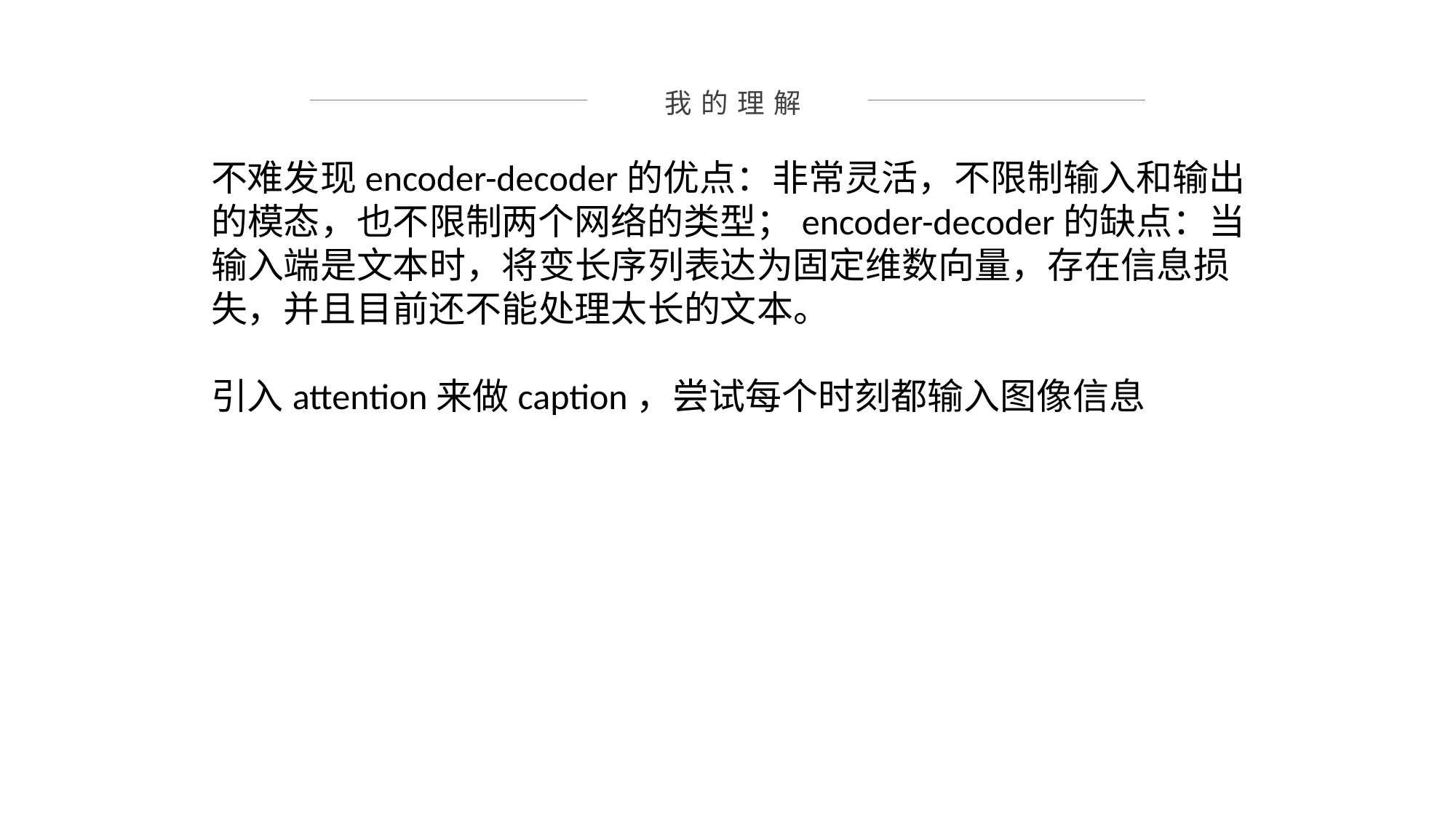

我的理解
不难发现encoder-decoder的优点：非常灵活，不限制输入和输出的模态，也不限制两个网络的类型；encoder-decoder的缺点：当输入端是文本时，将变长序列表达为固定维数向量，存在信息损失，并且目前还不能处理太长的文本。

引入attention来做caption，尝试每个时刻都输入图像信息